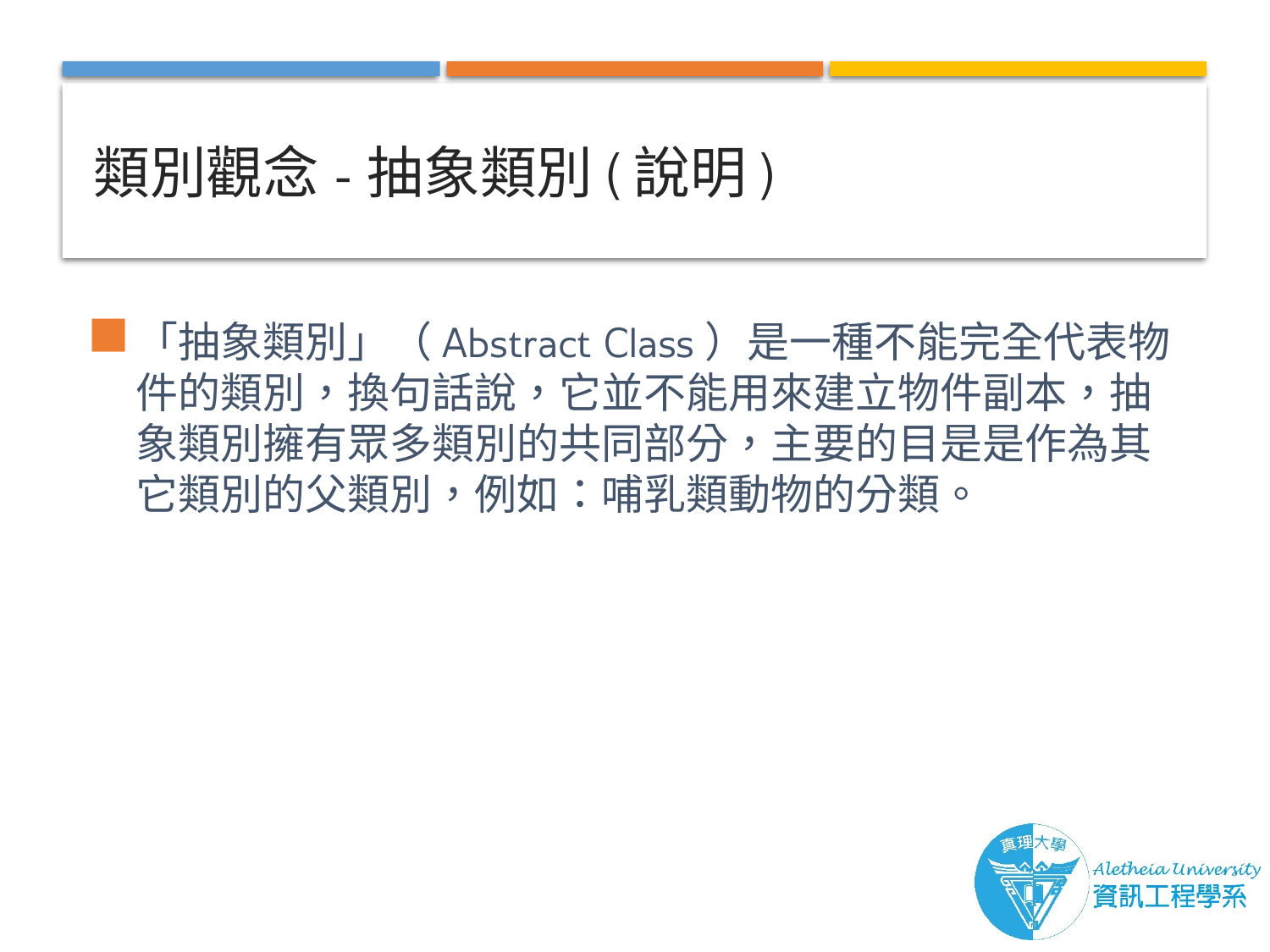

# 類別觀念-抽象類別(說明)
「抽象類別」（Abstract Class）是一種不能完全代表物件的類別，換句話說，它並不能用來建立物件副本，抽象類別擁有眾多類別的共同部分，主要的目是是作為其它類別的父類別，例如：哺乳類動物的分類。